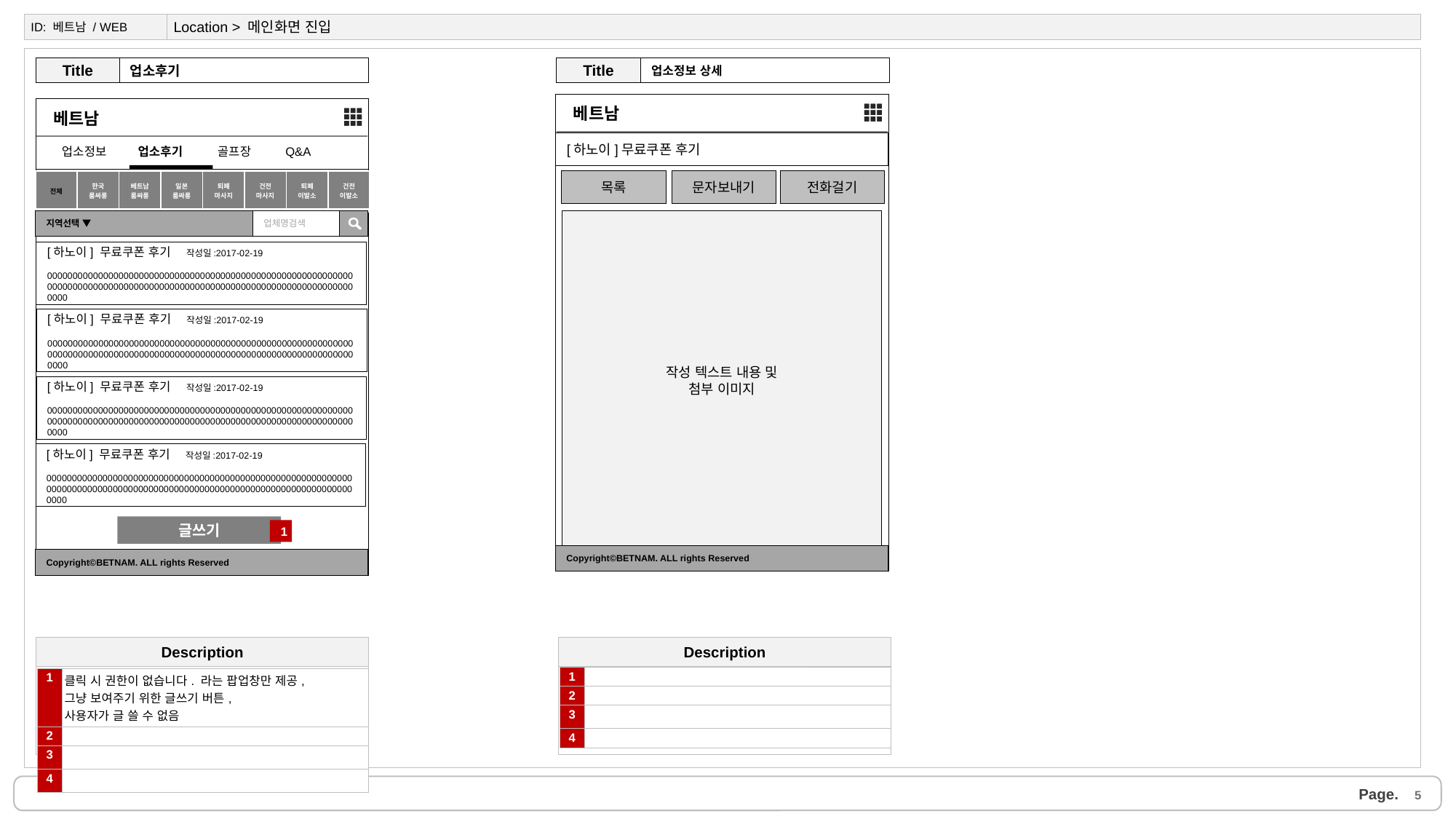

ID: 베트남 / WEB
Location > 메인화면 진입
업소후기
Title
업소정보 상세
Title
|  |
| --- |
 베트남

|  |
| --- |
 베트남

   업소정보         업소후기          골프장         Q&A

[하노이]무료쿠폰 후기
목록
문자보내기
전화걸기
| 전체 | 한국 룸싸롱 | 베트남 룸싸롱 | 일본 룸싸롱 | 퇴폐 마사지 | 건전 마사지 | 퇴폐 이발소 | 건전 이발소 |
| --- | --- | --- | --- | --- | --- | --- | --- |
지역선택 ▼
업체명검색
작성 텍스트 내용 및
첨부 이미지

[하노이] 무료쿠폰 후기    작성일:2017-02-19

0000000000000000000000000000000000000000000000000000000000000000000000000000000000000000000000000000000000000000000000000000
[하노이] 무료쿠폰 후기    작성일:2017-02-19

0000000000000000000000000000000000000000000000000000000000000000000000000000000000000000000000000000000000000000000000000000
[하노이] 무료쿠폰 후기    작성일:2017-02-19

0000000000000000000000000000000000000000000000000000000000000000000000000000000000000000000000000000000000000000000000000000
[하노이] 무료쿠폰 후기    작성일:2017-02-19

0000000000000000000000000000000000000000000000000000000000000000000000000000000000000000000000000000000000000000000000000000
글쓰기
1
Copyright©BETNAM. ALL rights Reserved
Copyright©BETNAM. ALL rights Reserved
Description

Description

| 1 |  |
| --- | --- |
| 2 |  |
| 3 |  |
| 4 |  |
| 1 | 클릭 시 권한이 없습니다. 라는 팝업창만 제공, 그냥 보여주기 위한 글쓰기 버튼, 사용자가 글 쓸 수 없음 |
| --- | --- |
| 2 |  |
| 3 |  |
| 4 |  |
5